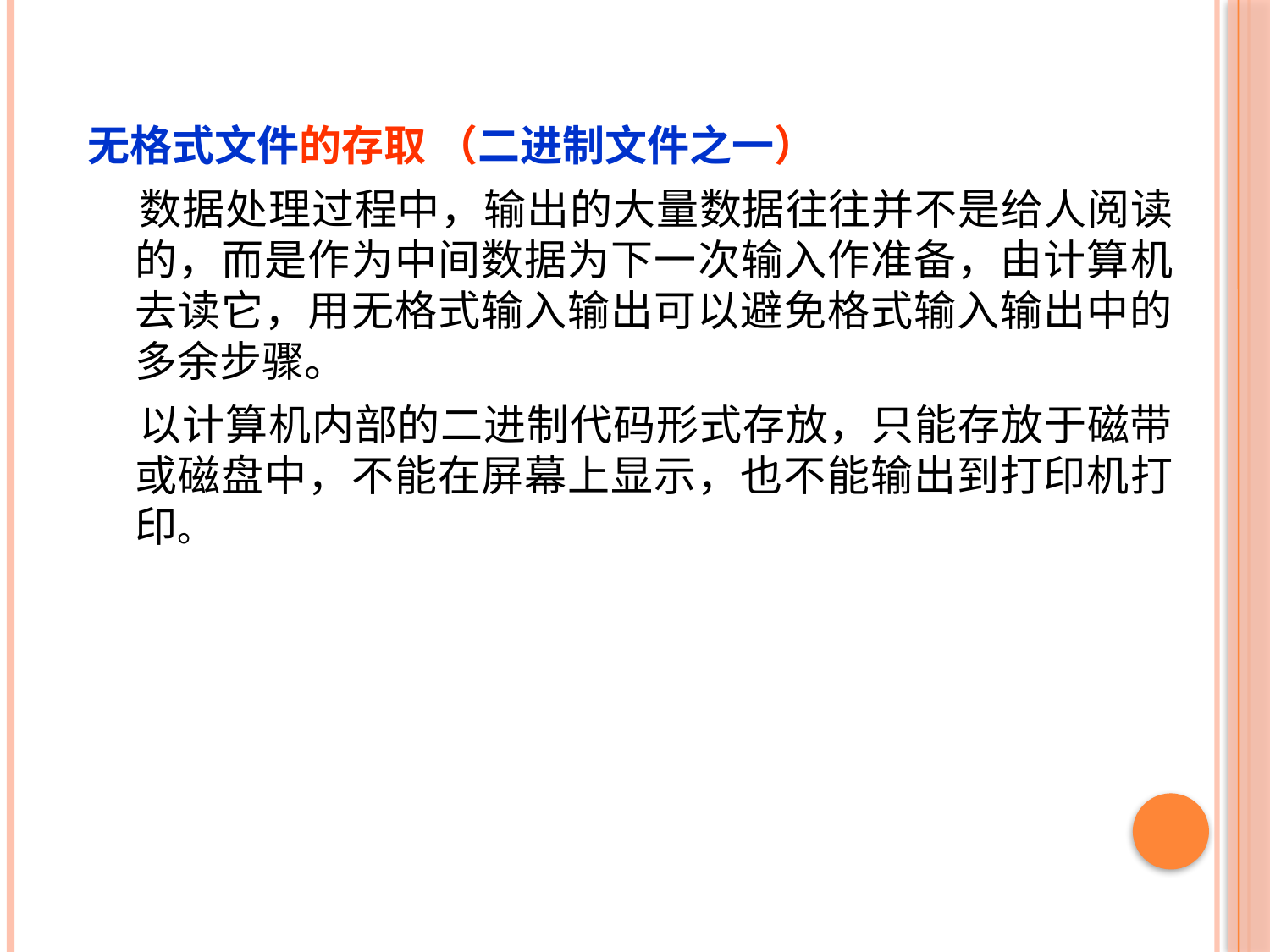

无格式文件的存取 （二进制文件之一）
    数据处理过程中，输出的大量数据往往并不是给人阅读的，而是作为中间数据为下一次输入作准备，由计算机去读它，用无格式输入输出可以避免格式输入输出中的多余步骤。
    以计算机内部的二进制代码形式存放，只能存放于磁带或磁盘中，不能在屏幕上显示，也不能输出到打印机打印。